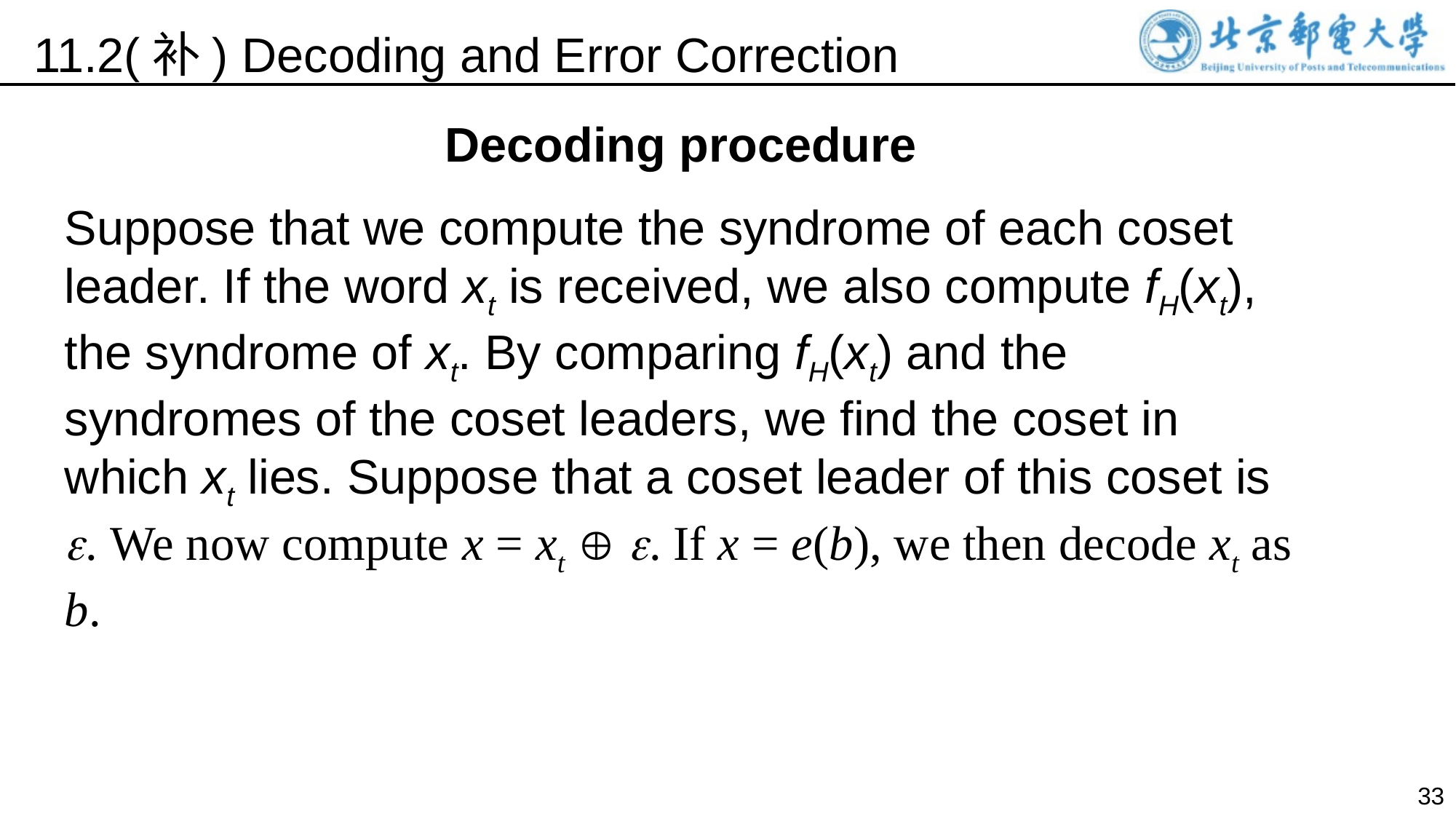

11.2(补) Decoding and Error Correction
Decoding procedure
Suppose that we compute the syndrome of each coset leader. If the word xt is received, we also compute fH(xt), the syndrome of xt. By comparing fH(xt) and the syndromes of the coset leaders, we find the coset in which xt lies. Suppose that a coset leader of this coset is ε. We now compute x = xt ⊕ ε. If x = e(b), we then decode xt as b.